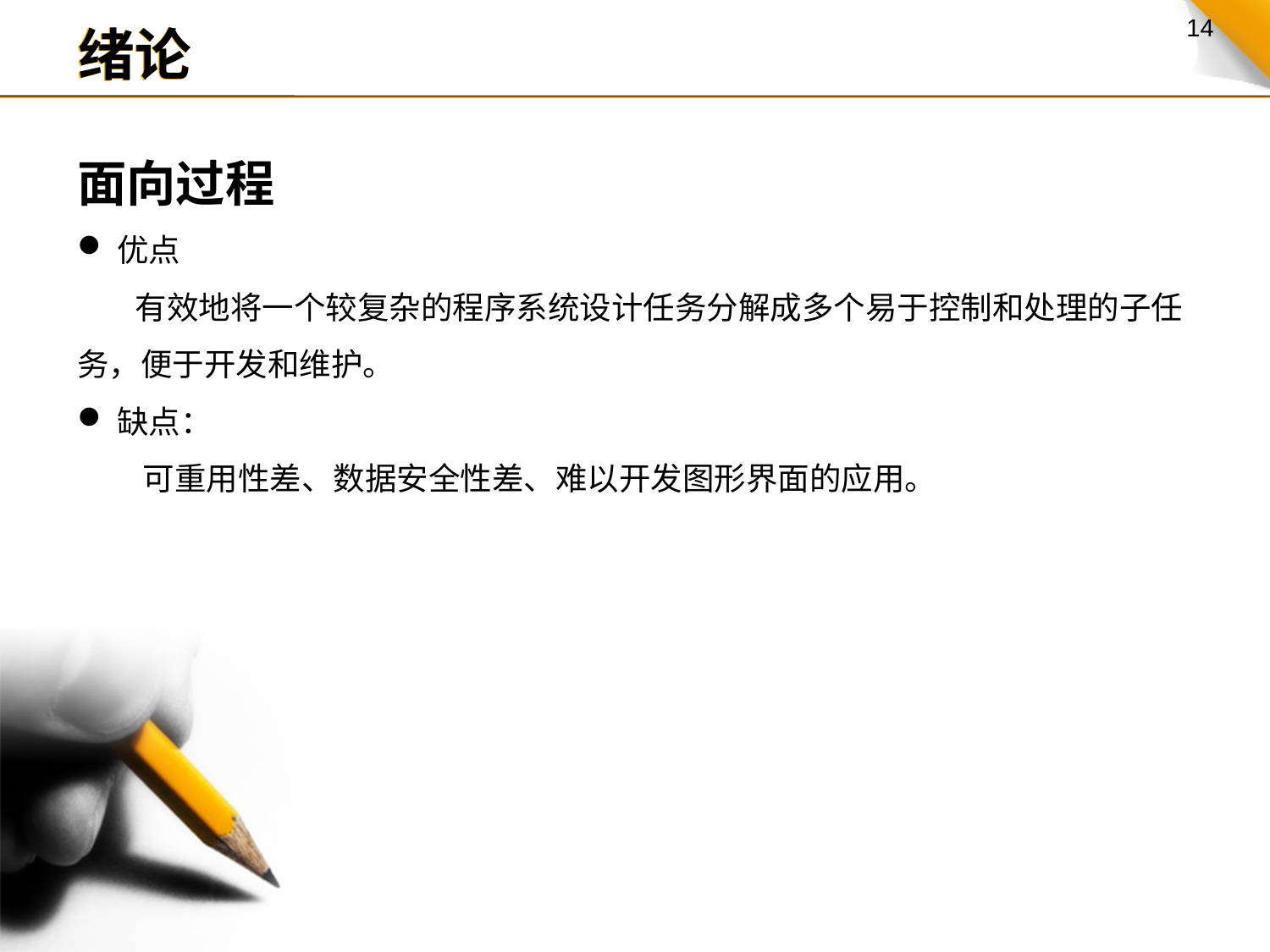

绪论
面向过程
优点
       有效地将一个较复杂的程序系统设计任务分解成多个易于控制和处理的子任务，便于开发和维护。
缺点：
        可重用性差、数据安全性差、难以开发图形界面的应用。